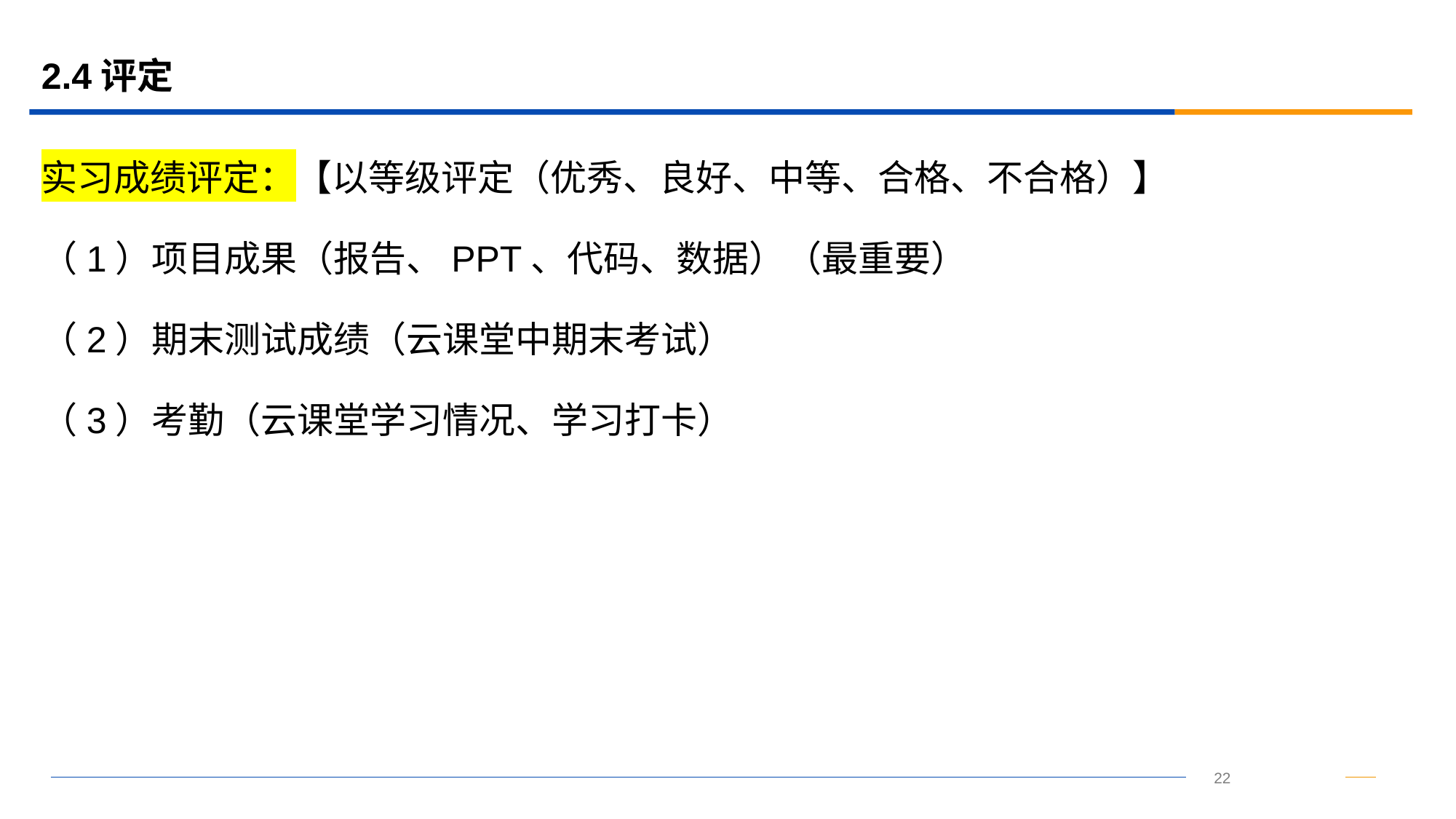

# 2.4评定
实习成绩评定：【以等级评定（优秀、良好、中等、合格、不合格）】
（1）项目成果（报告、PPT、代码、数据）（最重要）
（2）期末测试成绩（云课堂中期末考试）
（3）考勤（云课堂学习情况、学习打卡）